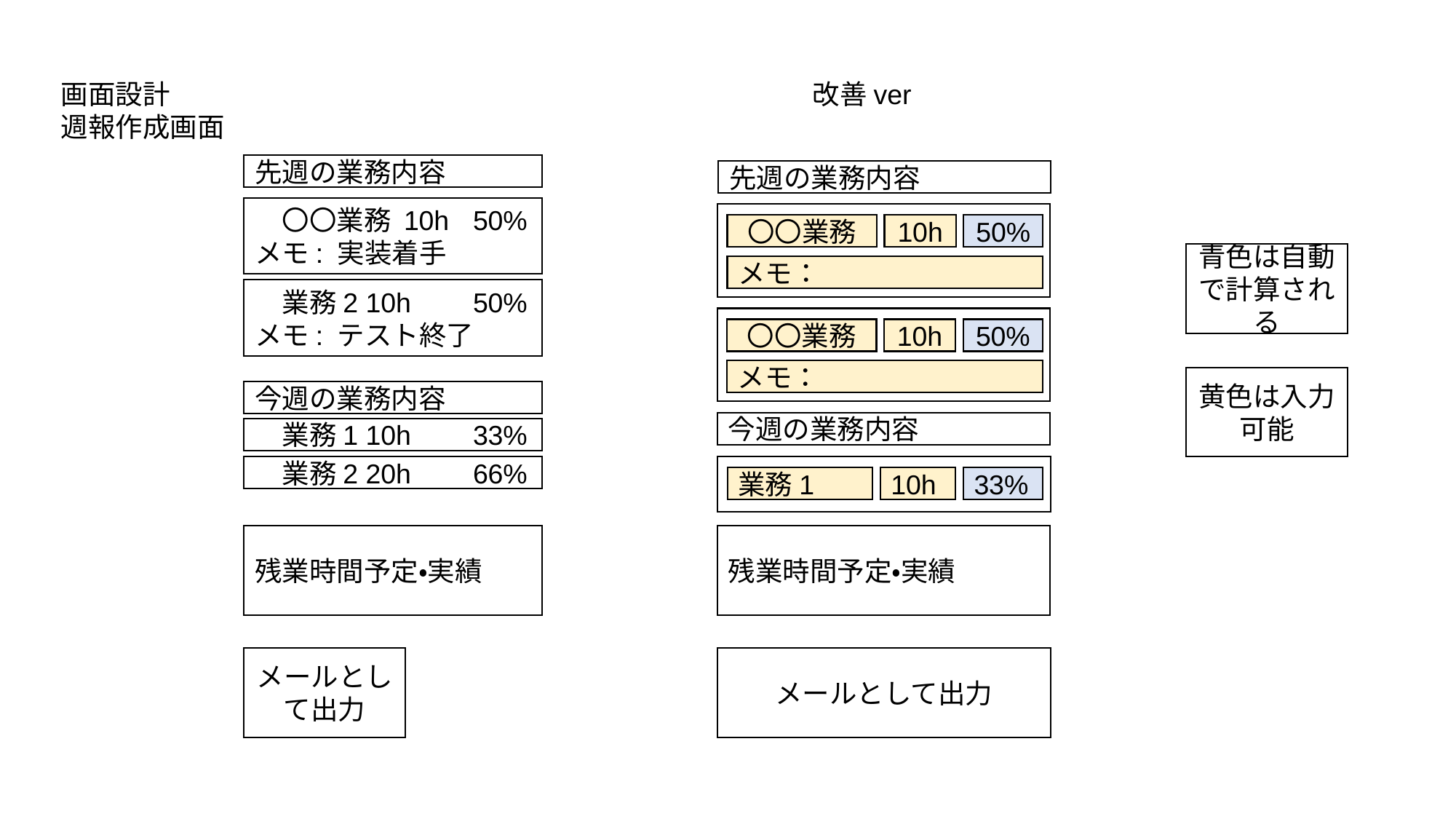

画面設計
週報作成画面
改善ver
先週の業務内容
先週の業務内容
　〇〇業務 10h	50%
メモ: 実装着手

〇〇業務
10h
50%
メモ：
青色は自動で計算される
　業務2 10h	50%
メモ: テスト終了

〇〇業務
10h
50%
メモ：
黄色は入力可能
今週の業務内容
今週の業務内容
　業務1 10h	33%
　業務2 20h	66%

業務1
10h
33%
残業時間予定・実績
残業時間予定・実績
メールとして出力
メールとして出力